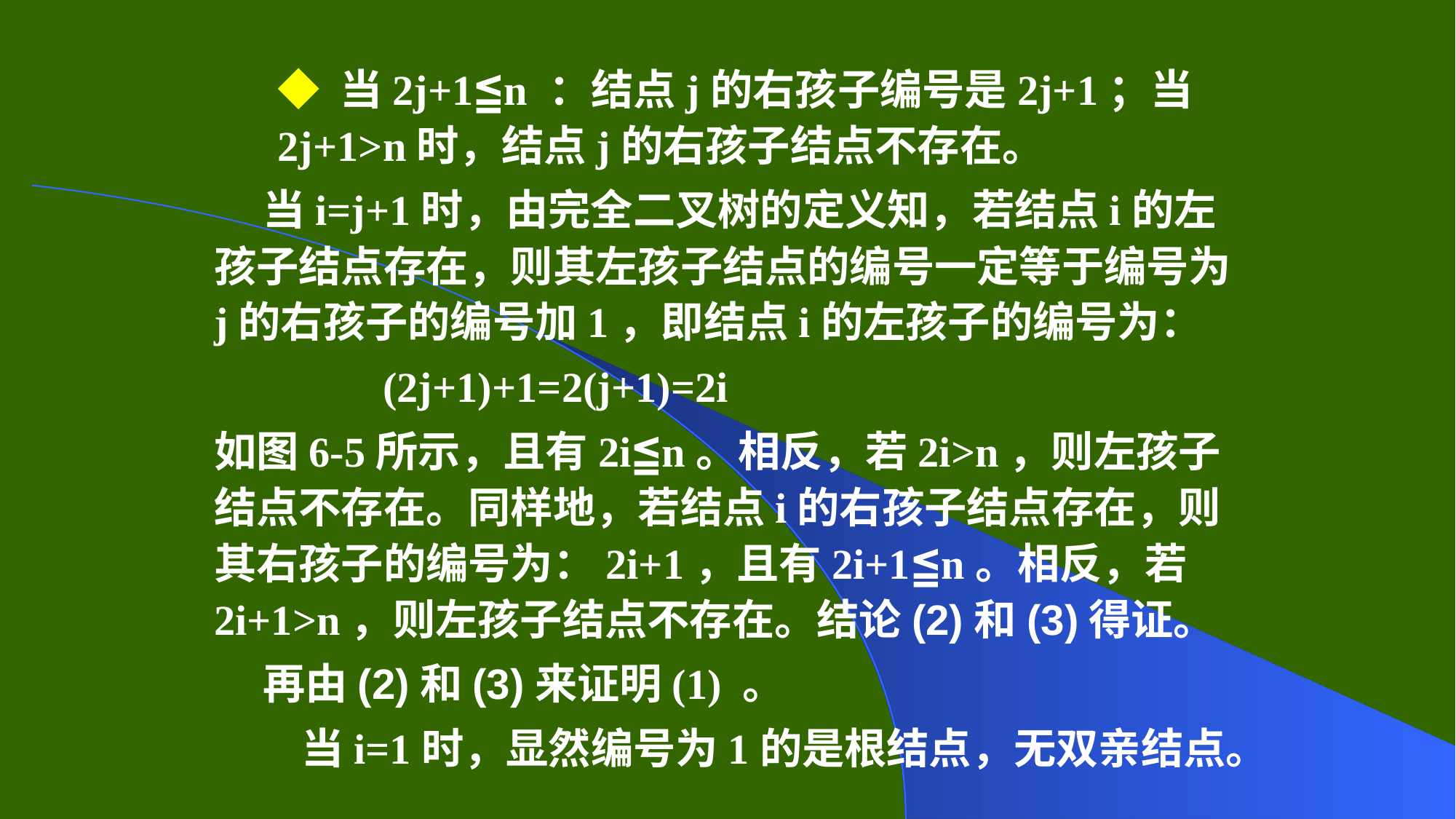

◆ 当2j+1≦n ：结点j的右孩子编号是2j+1；当2j+1>n时，结点j的右孩子结点不存在。
    当i=j+1时，由完全二叉树的定义知，若结点i的左孩子结点存在，则其左孩子结点的编号一定等于编号为j的右孩子的编号加1，即结点i的左孩子的编号为：
                (2j+1)+1=2(j+1)=2i
如图6-5所示，且有2i≦n。相反，若2i>n，则左孩子结点不存在。同样地，若结点i的右孩子结点存在，则其右孩子的编号为：2i+1，且有2i+1≦n。相反，若2i+1>n，则左孩子结点不存在。结论(2)和(3)得证。
    再由(2)和(3)来证明(1) 。
        当i=1时，显然编号为1的是根结点，无双亲结点。